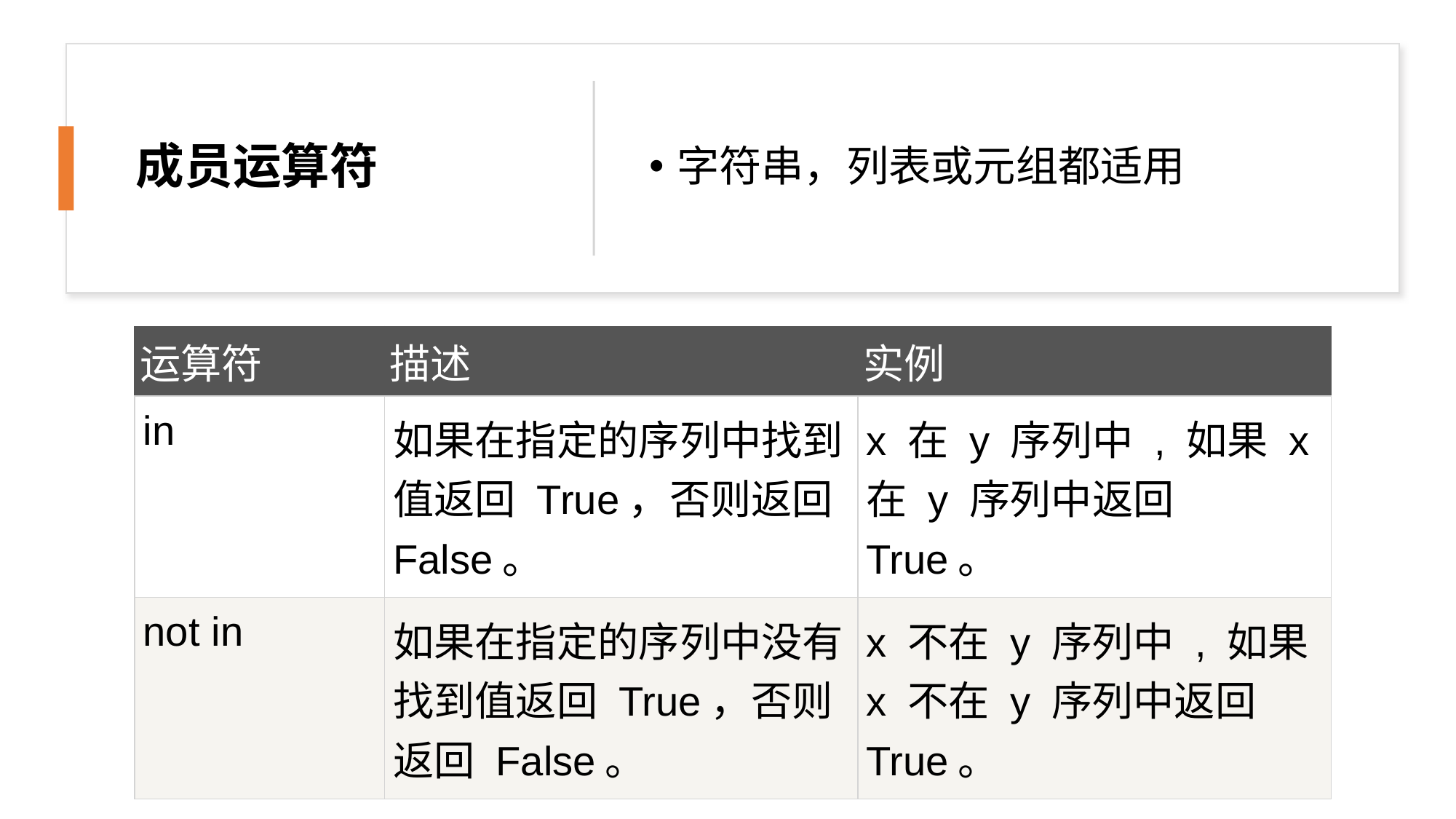

# 成员运算符
字符串，列表或元组都适用

| 运算符 | 描述 | 实例 |
| --- | --- | --- |
| in | 如果在指定的序列中找到值返回 True，否则返回 False。 | x 在 y 序列中 , 如果 x 在 y 序列中返回 True。 |
| not in | 如果在指定的序列中没有找到值返回 True，否则返回 False。 | x 不在 y 序列中 , 如果 x 不在 y 序列中返回 True。 |